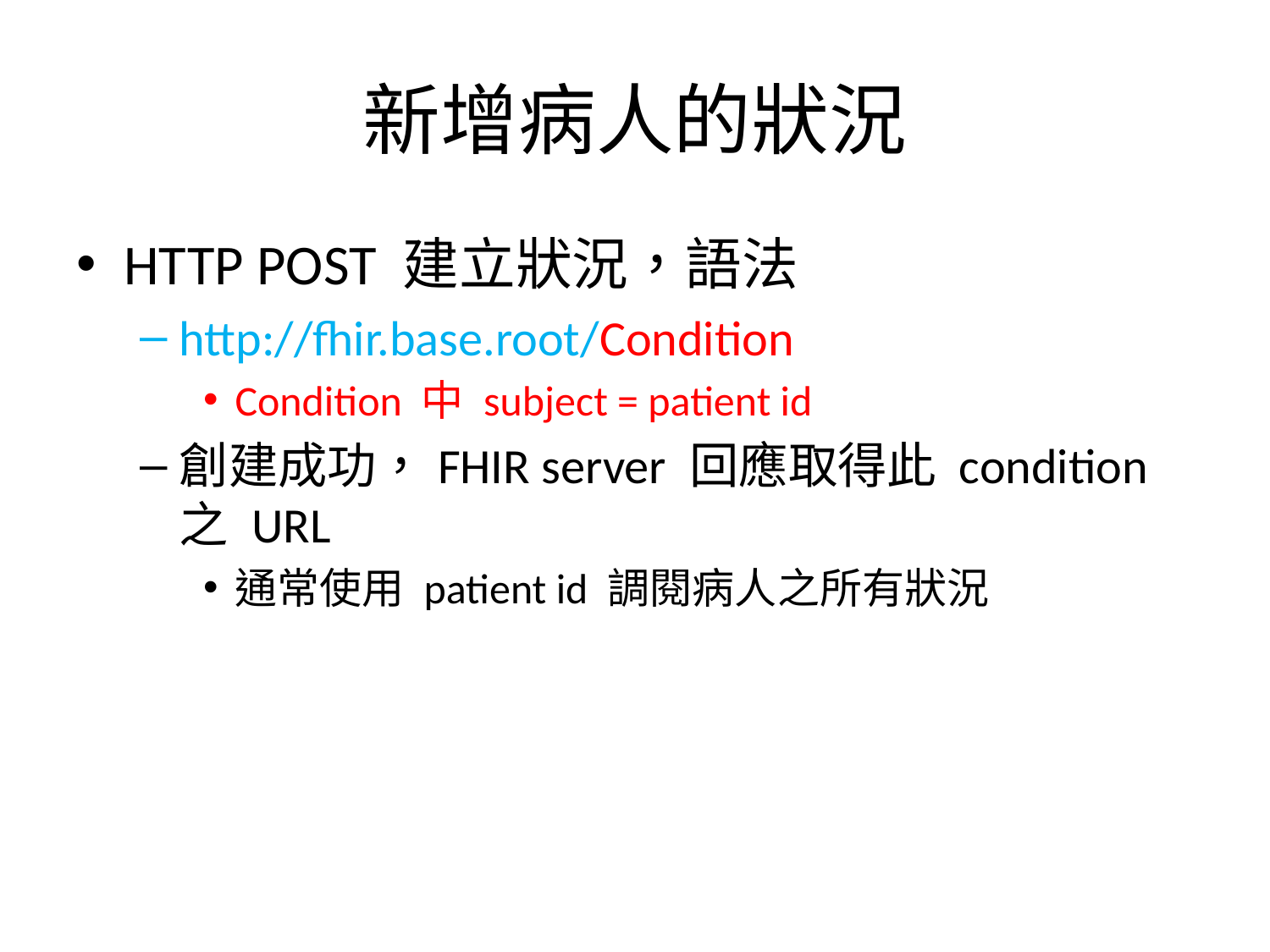

# 新增病人的狀況
HTTP POST 建立狀況，語法
http://fhir.base.root/Condition
Condition 中 subject = patient id
創建成功，FHIR server 回應取得此 condition 之 URL
通常使用 patient id 調閱病人之所有狀況